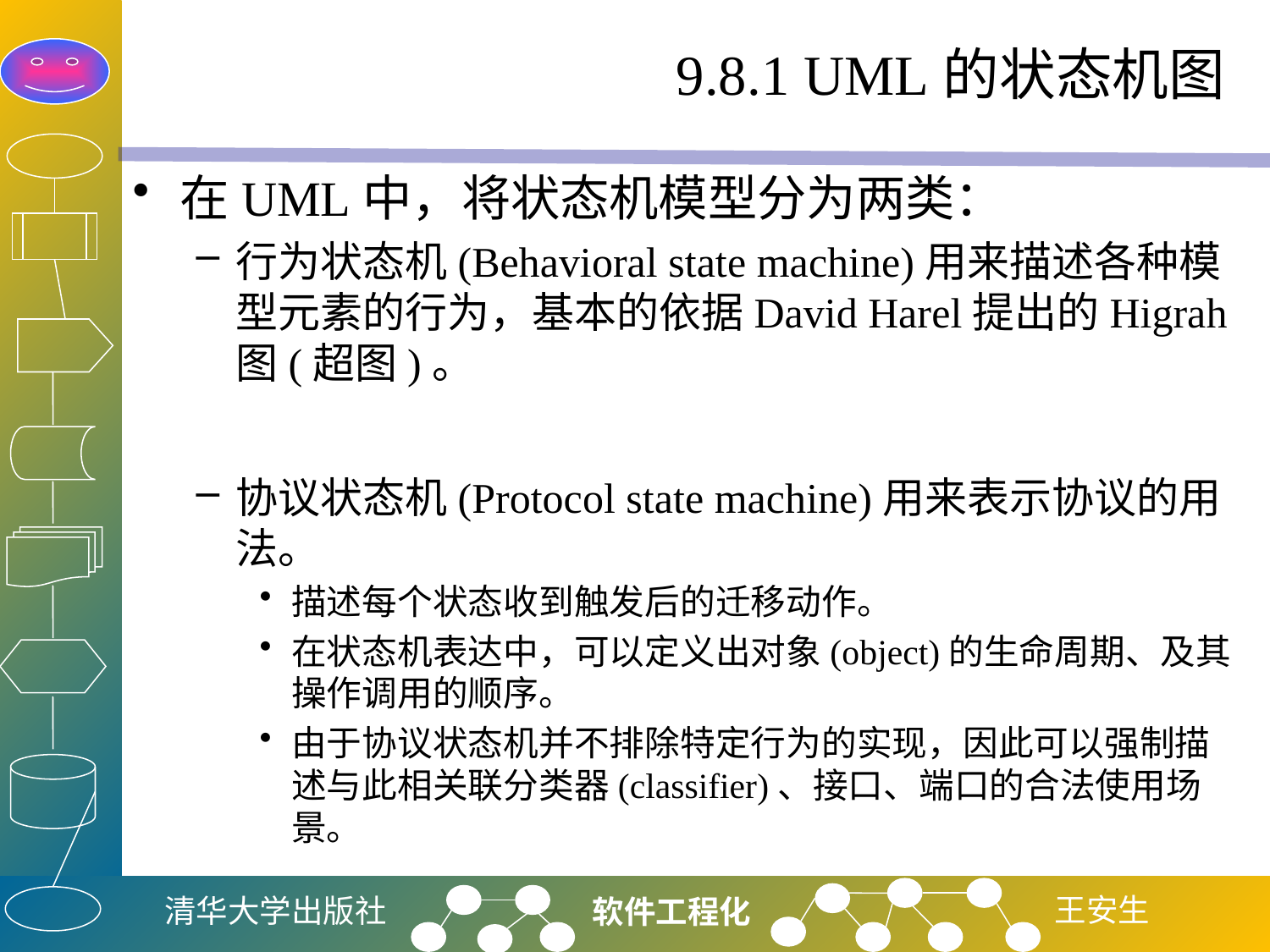

# 9.8.1 UML的状态机图
在UML中，将状态机模型分为两类：
行为状态机(Behavioral state machine)用来描述各种模型元素的行为，基本的依据David Harel提出的Higrah图(超图)。

协议状态机(Protocol state machine)用来表示协议的用法。
描述每个状态收到触发后的迁移动作。
在状态机表达中，可以定义出对象(object)的生命周期、及其操作调用的顺序。
由于协议状态机并不排除特定行为的实现，因此可以强制描述与此相关联分类器(classifier)、接口、端口的合法使用场景。